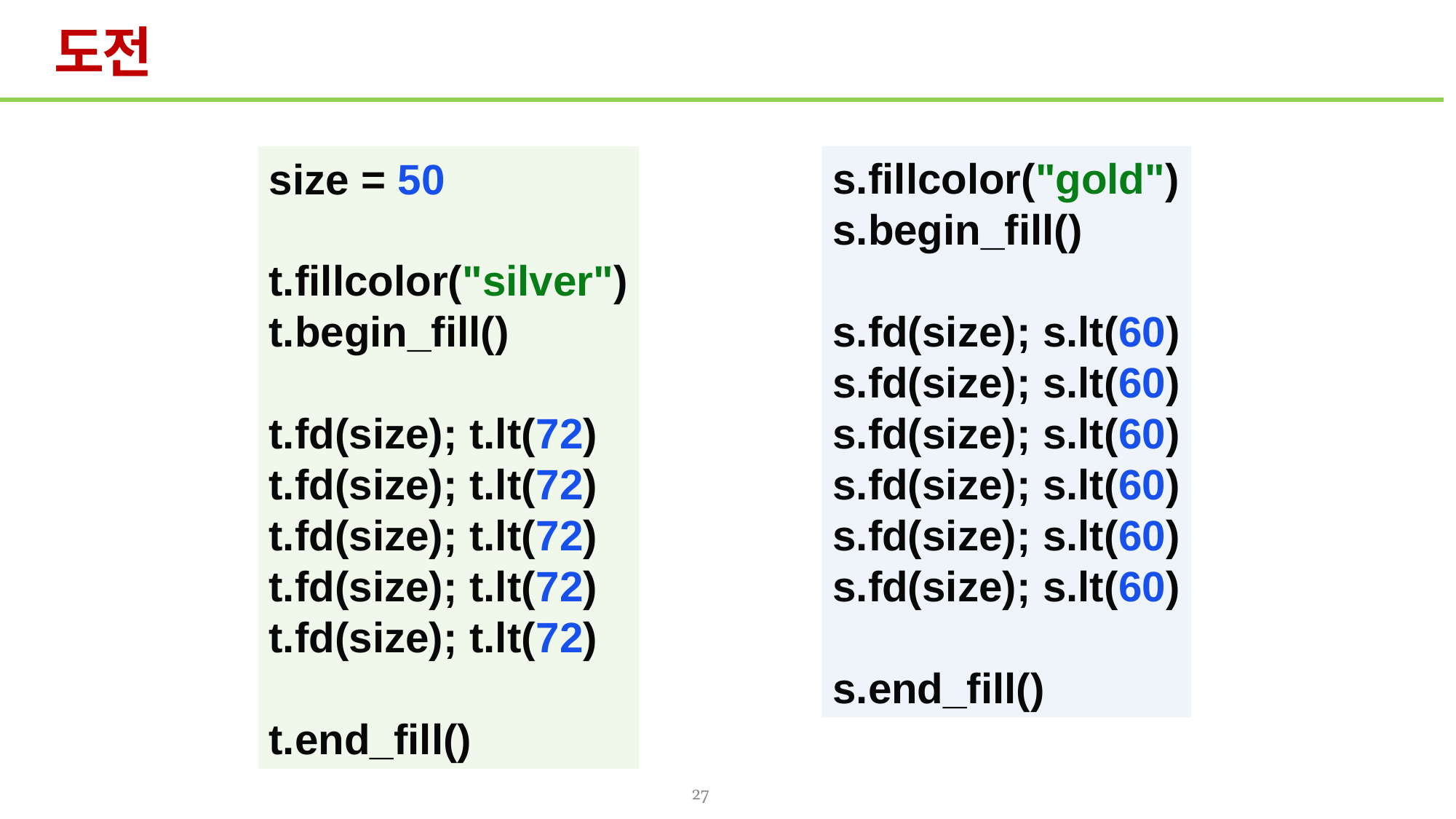

# 도전
size = 50
t.fillcolor("silver")
t.begin_fill()
t.fd(size); t.lt(72)
t.fd(size); t.lt(72)
t.fd(size); t.lt(72)
t.fd(size); t.lt(72)
t.fd(size); t.lt(72)
t.end_fill()
s.fillcolor("gold")
s.begin_fill()
s.fd(size); s.lt(60)
s.fd(size); s.lt(60)
s.fd(size); s.lt(60)
s.fd(size); s.lt(60)
s.fd(size); s.lt(60)
s.fd(size); s.lt(60)
s.end_fill()
27